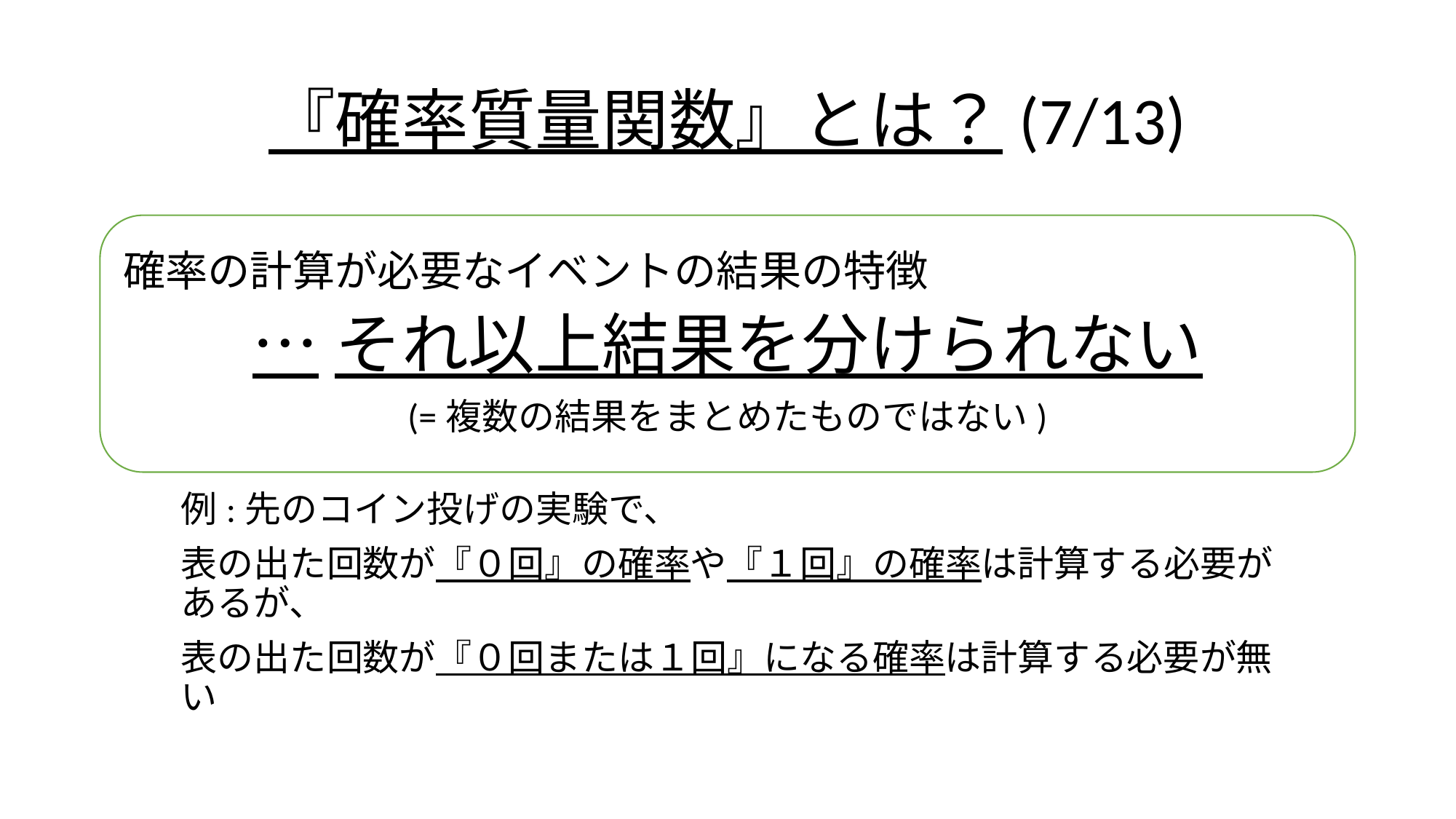

# 『確率質量関数』とは？(7/13)
確率の計算が必要なイベントの結果の特徴
…それ以上結果を分けられない
(=複数の結果をまとめたものではない)
例:先のコイン投げの実験で、
表の出た回数が『０回』の確率や『１回』の確率は計算する必要があるが、
表の出た回数が『０回または１回』になる確率は計算する必要が無い